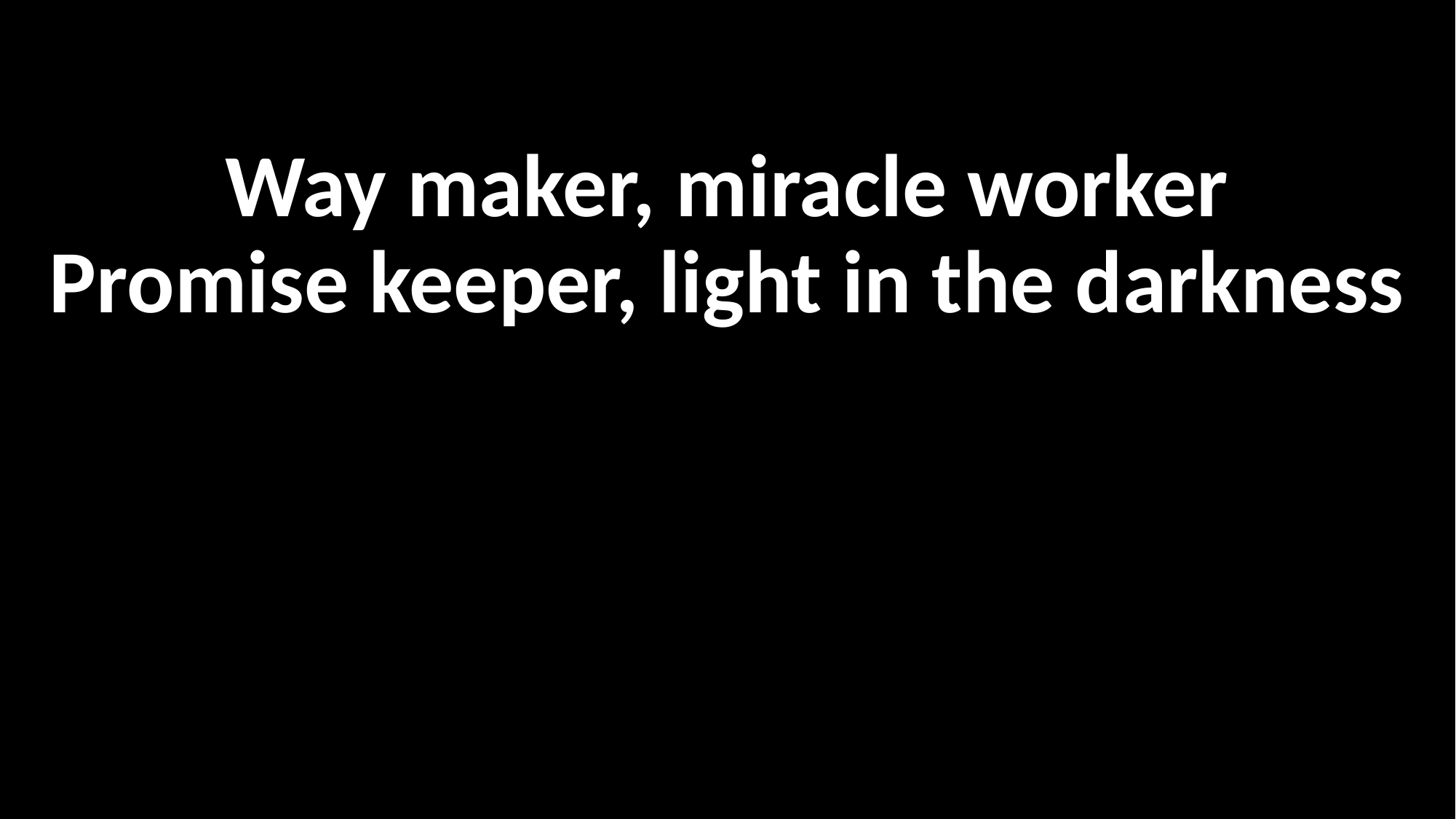

Way maker, miracle worker
Promise keeper, light in the darkness
주는 놀라우신 길을 만드는
기적의 주 어둠속의 빛